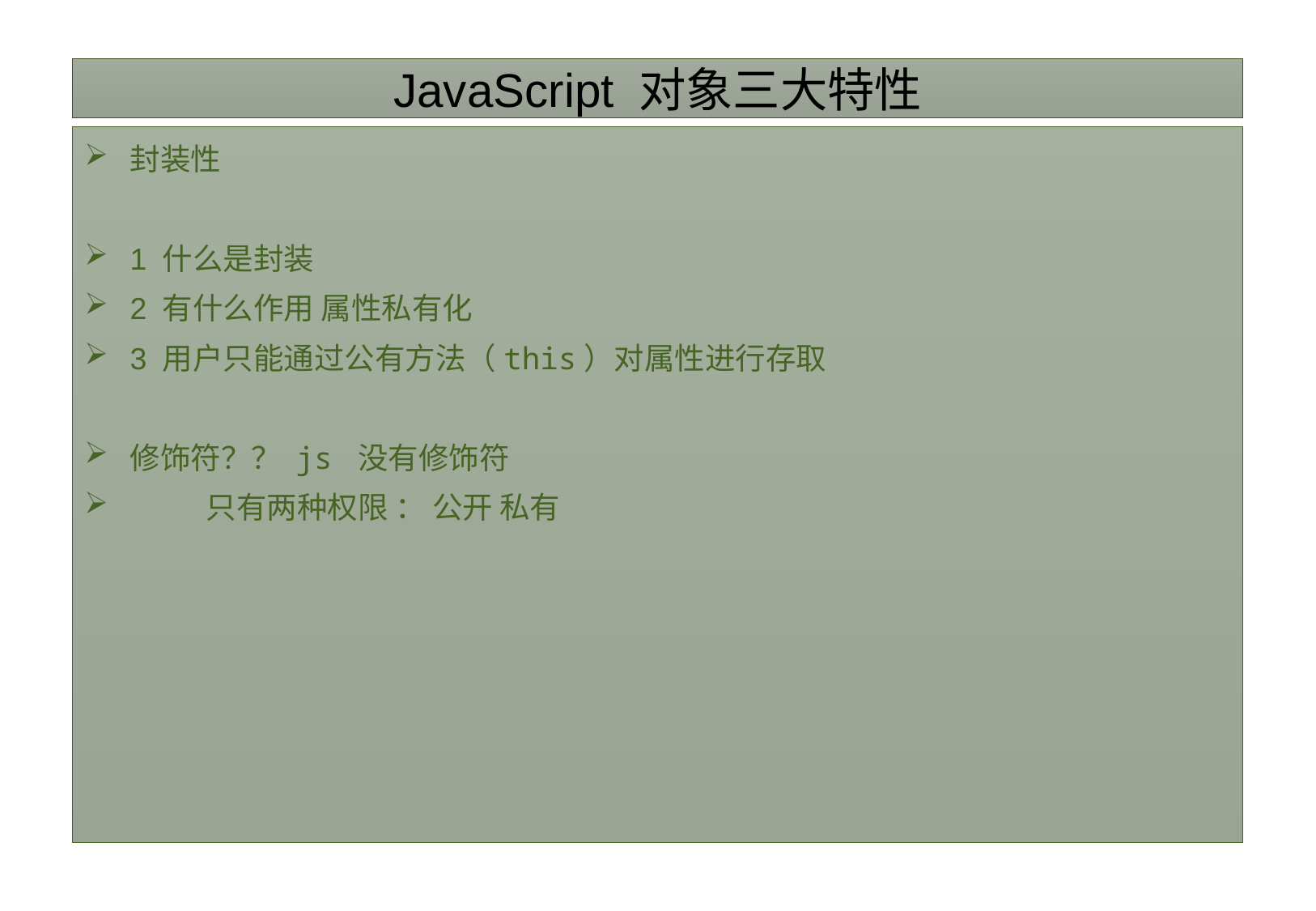

# JavaScript 对象三大特性
封装性

1 什么是封装
2 有什么作用 属性私有化
3 用户只能通过公有方法（this）对属性进行存取

修饰符？？ js 没有修饰符
          只有两种权限 ： 公开 私有